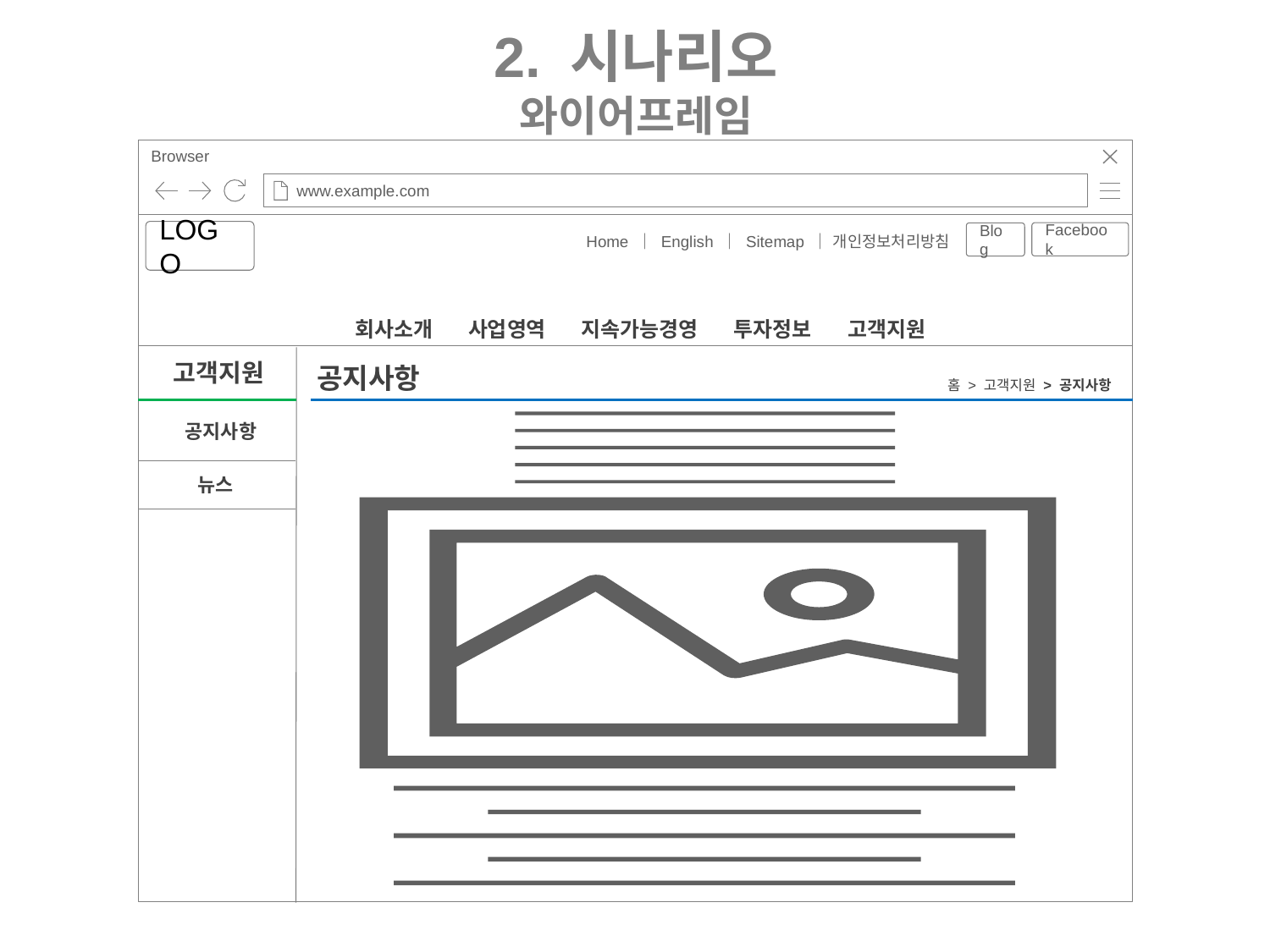

2. 시나리오
와이어프레임
Browser

www.example.com

LOGO
Facebook
Blog
Home ｜ English ｜ Sitemap ｜ 개인정보처리방침
회사소개      사업영역      지속가능경영      투자정보      고객지원
고객지원
공지사항
홈 > 고객지원 > 공지사항

공지사항
뉴스